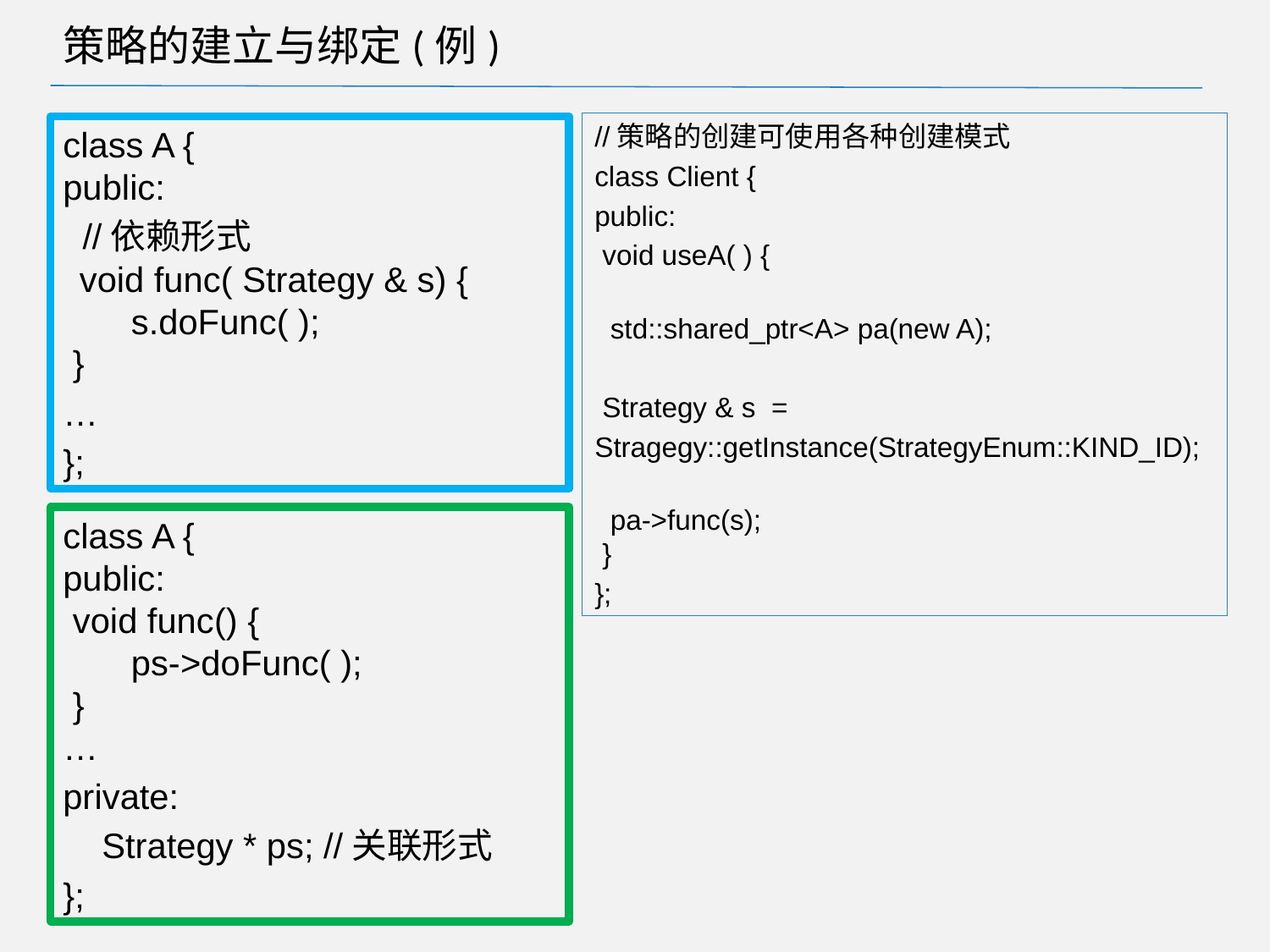

# 策略的建立与绑定(例)
//策略的创建可使用各种创建模式
class Client {
public:
 void useA( ) {
  std::shared_ptr<A> pa(new A);

 Strategy & s  =
Stragegy::getInstance(StrategyEnum::KIND_ID);
  pa->func(s);
 }
};
class A {
public:
  //依赖形式
 void func( Strategy & s) {
       s.doFunc( );
 }
…
};
class A {
public:
 void func() {
       ps->doFunc( );
 }
…
private:
    Strategy * ps; //关联形式
};